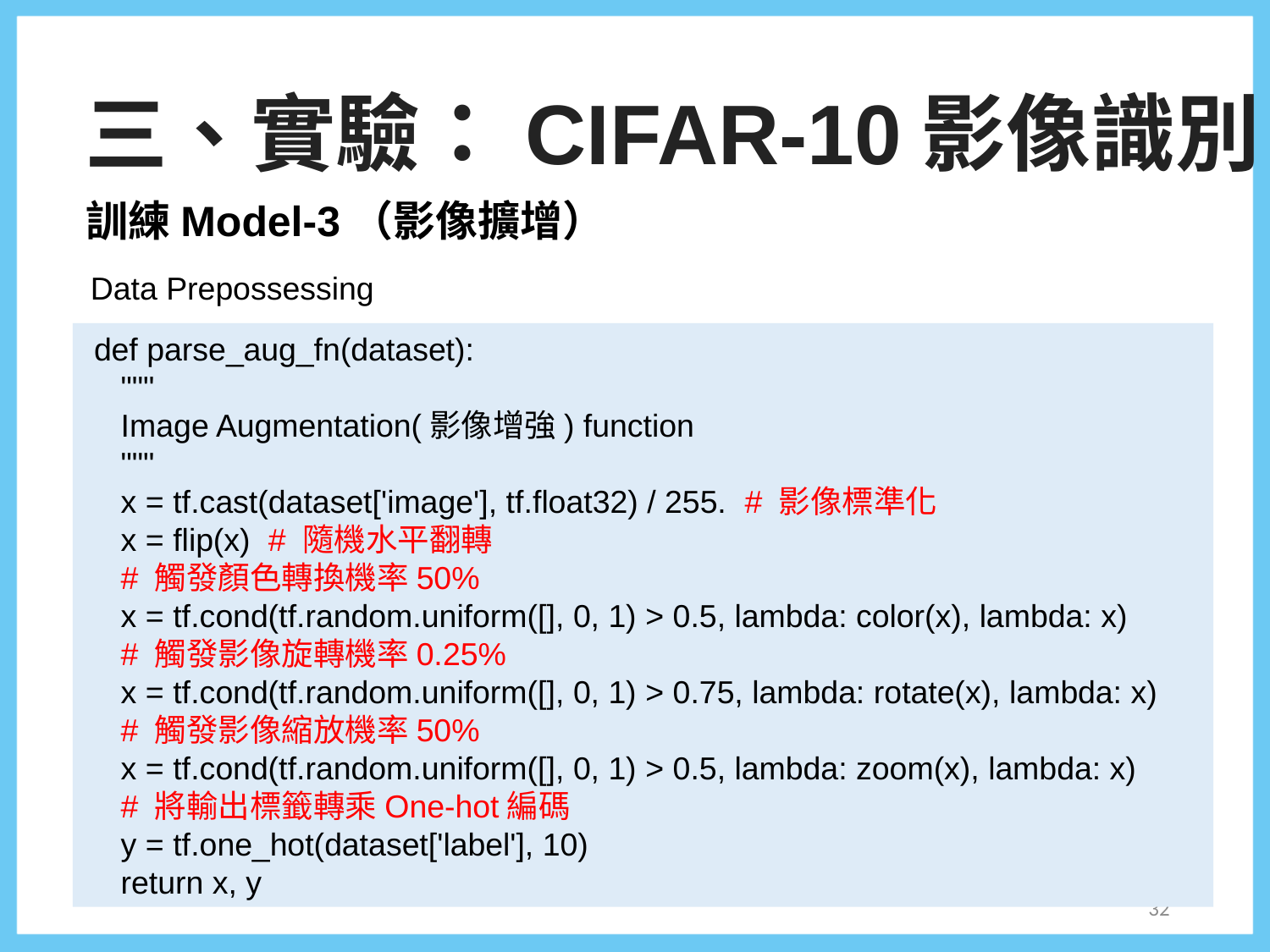

三、實驗：CIFAR-10影像識別
訓練Model-3（影像擴增）
Data Prepossessing
 def parse_aug_fn(dataset):
    """
    Image Augmentation(影像增強) function
    """
    x = tf.cast(dataset['image'], tf.float32) / 255.  # 影像標準化
    x = flip(x)  # 隨機水平翻轉
    # 觸發顏色轉換機率50%
    x = tf.cond(tf.random.uniform([], 0, 1) > 0.5, lambda: color(x), lambda: x)
    # 觸發影像旋轉機率0.25%
    x = tf.cond(tf.random.uniform([], 0, 1) > 0.75, lambda: rotate(x), lambda: x)
    # 觸發影像縮放機率50%
    x = tf.cond(tf.random.uniform([], 0, 1) > 0.5, lambda: zoom(x), lambda: x)
    # 將輸出標籤轉乘One-hot編碼
    y = tf.one_hot(dataset['label'], 10)
    return x, y
32